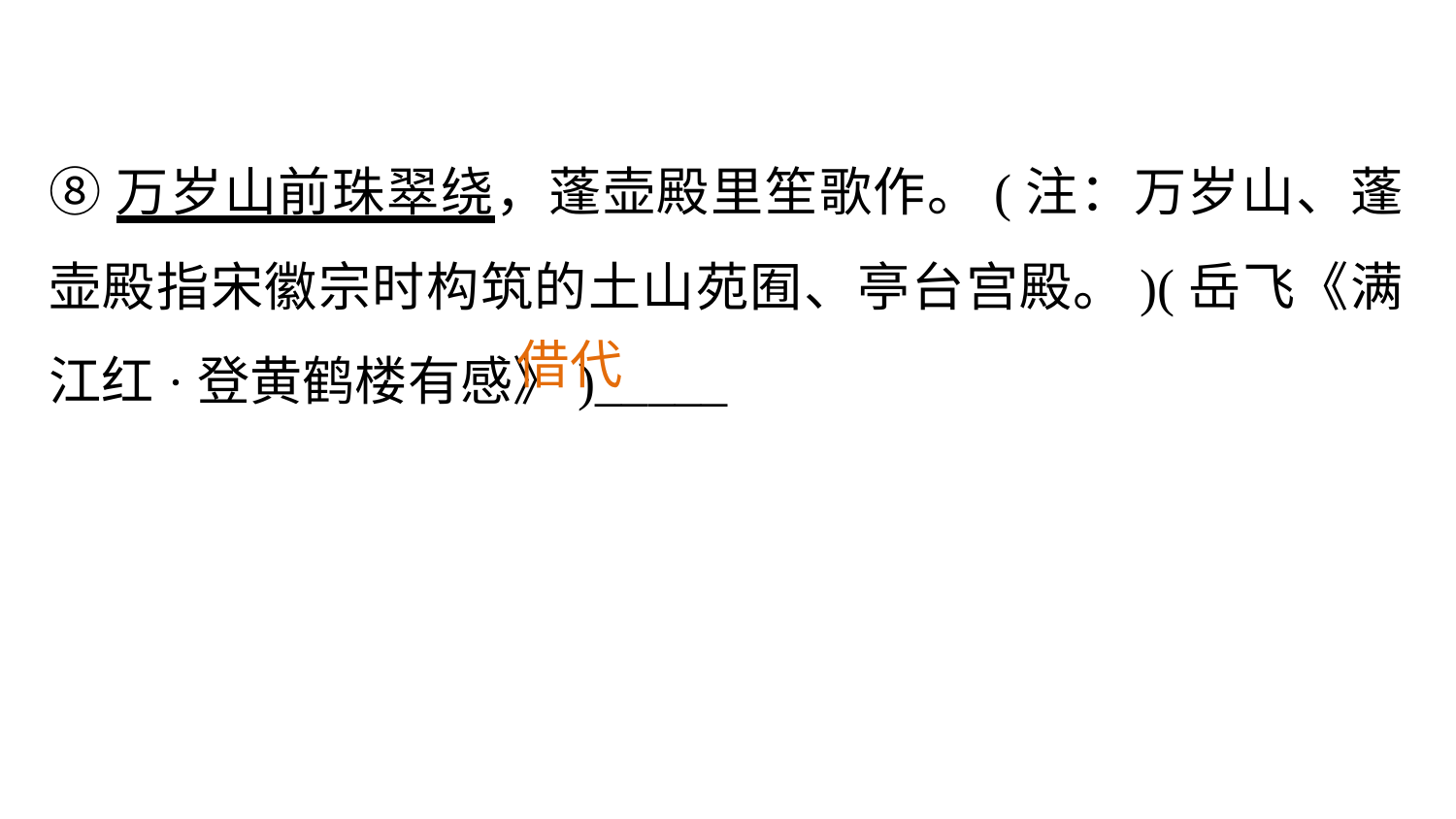

⑧万岁山前珠翠绕，蓬壶殿里笙歌作。(注：万岁山、蓬壶殿指宋徽宗时构筑的土山苑囿、亭台宫殿。)(岳飞《满江红·登黄鹤楼有感》)_____
借代